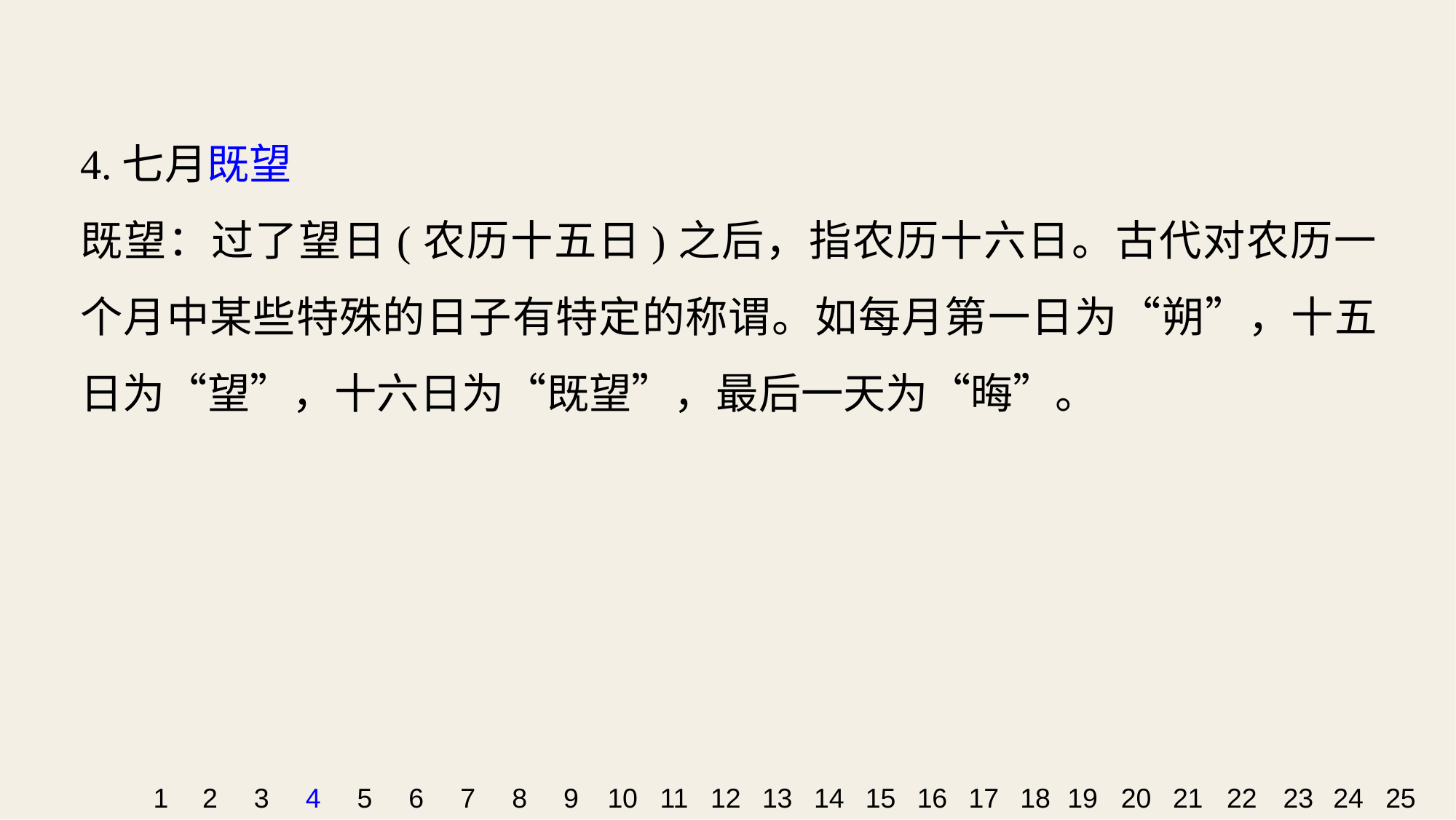

4.七月既望
既望：过了望日(农历十五日)之后，指农历十六日。古代对农历一个月中某些特殊的日子有特定的称谓。如每月第一日为“朔”，十五日为“望”，十六日为“既望”，最后一天为“晦”。
1
2
3
4
5
6
7
8
9
10
11
12
13
14
15
16
17
18
19
20
21
22
23
24
25